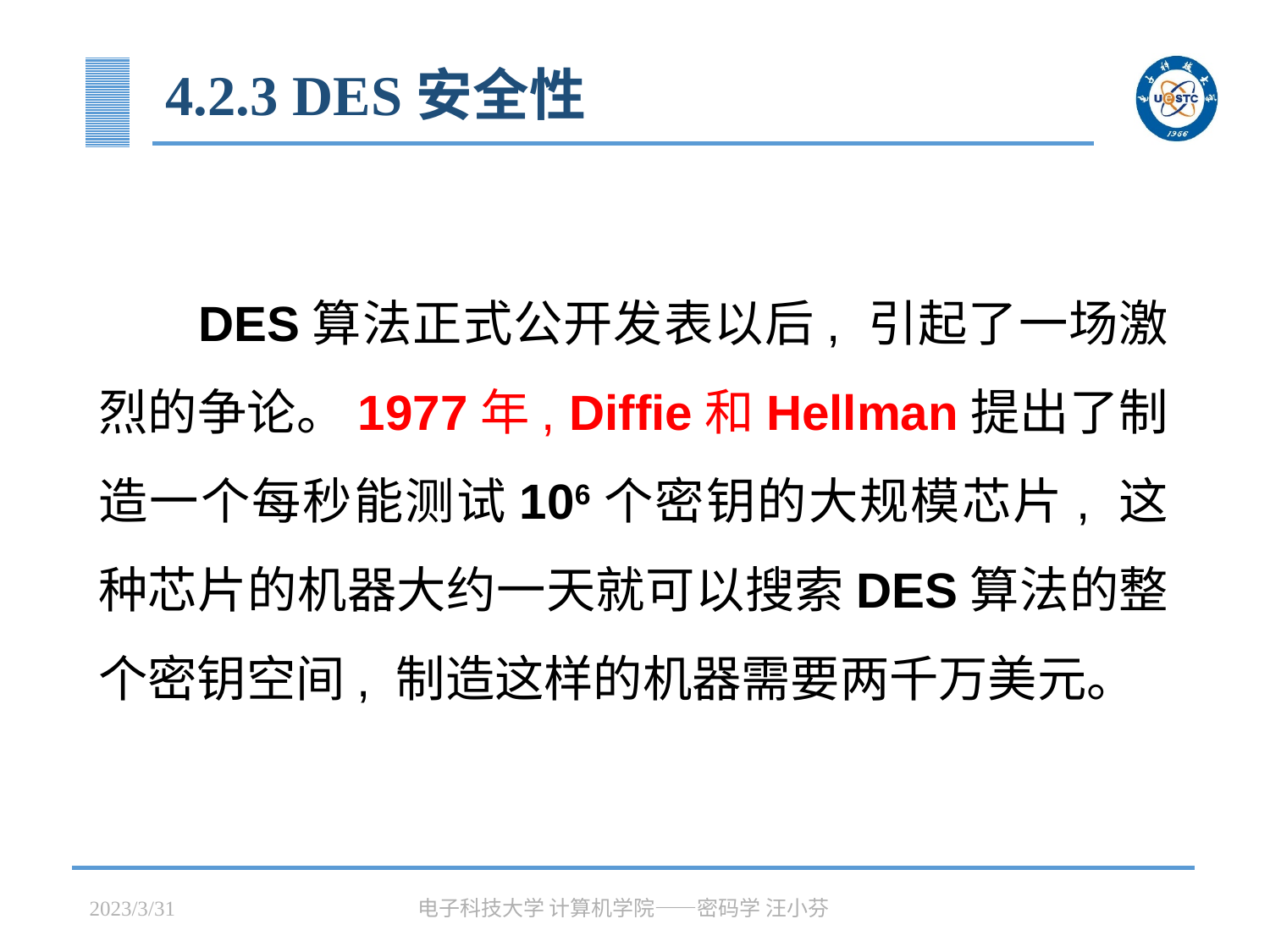

# 4.2.3 DES安全性
DES算法正式公开发表以后, 引起了一场激烈的争论。1977年, Diffie和Hellman提出了制造一个每秒能测试106个密钥的大规模芯片, 这种芯片的机器大约一天就可以搜索DES算法的整个密钥空间, 制造这样的机器需要两千万美元。
2023/3/31
电子科技大学 计算机学院——密码学 汪小芬